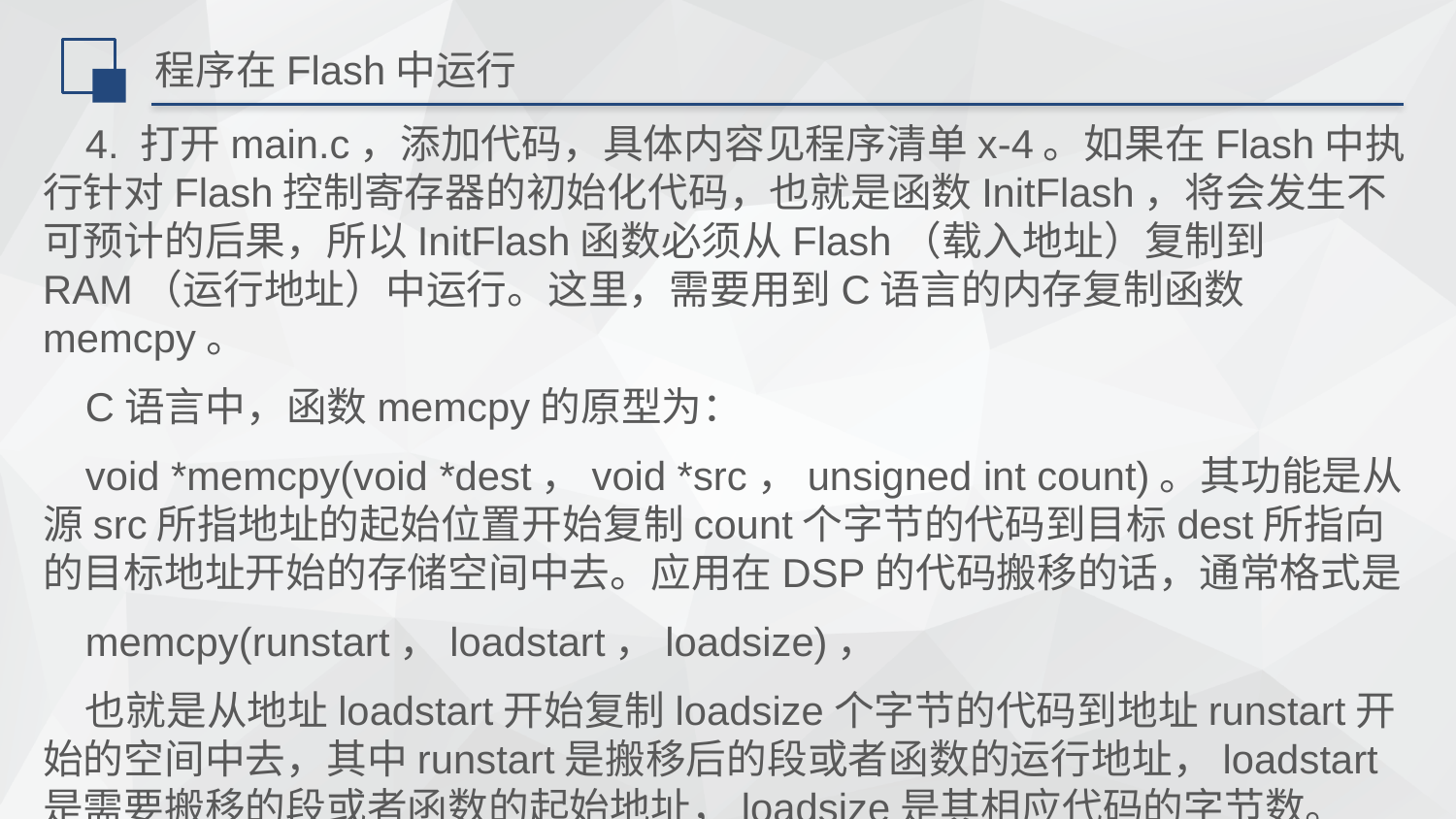

# 程序在Flash中运行
4. 打开main.c，添加代码，具体内容见程序清单x-4。如果在Flash中执行针对Flash控制寄存器的初始化代码，也就是函数InitFlash，将会发生不可预计的后果，所以InitFlash函数必须从Flash（载入地址）复制到RAM（运行地址）中运行。这里，需要用到C语言的内存复制函数memcpy。
C语言中，函数memcpy的原型为：
void *memcpy(void *dest，void *src，unsigned int count)。其功能是从源src所指地址的起始位置开始复制count个字节的代码到目标dest所指向的目标地址开始的存储空间中去。应用在DSP的代码搬移的话，通常格式是
memcpy(runstart，loadstart，loadsize)，
也就是从地址loadstart开始复制loadsize个字节的代码到地址runstart开始的空间中去，其中runstart是搬移后的段或者函数的运行地址，loadstart是需要搬移的段或者函数的起始地址，loadsize是其相应代码的字节数。